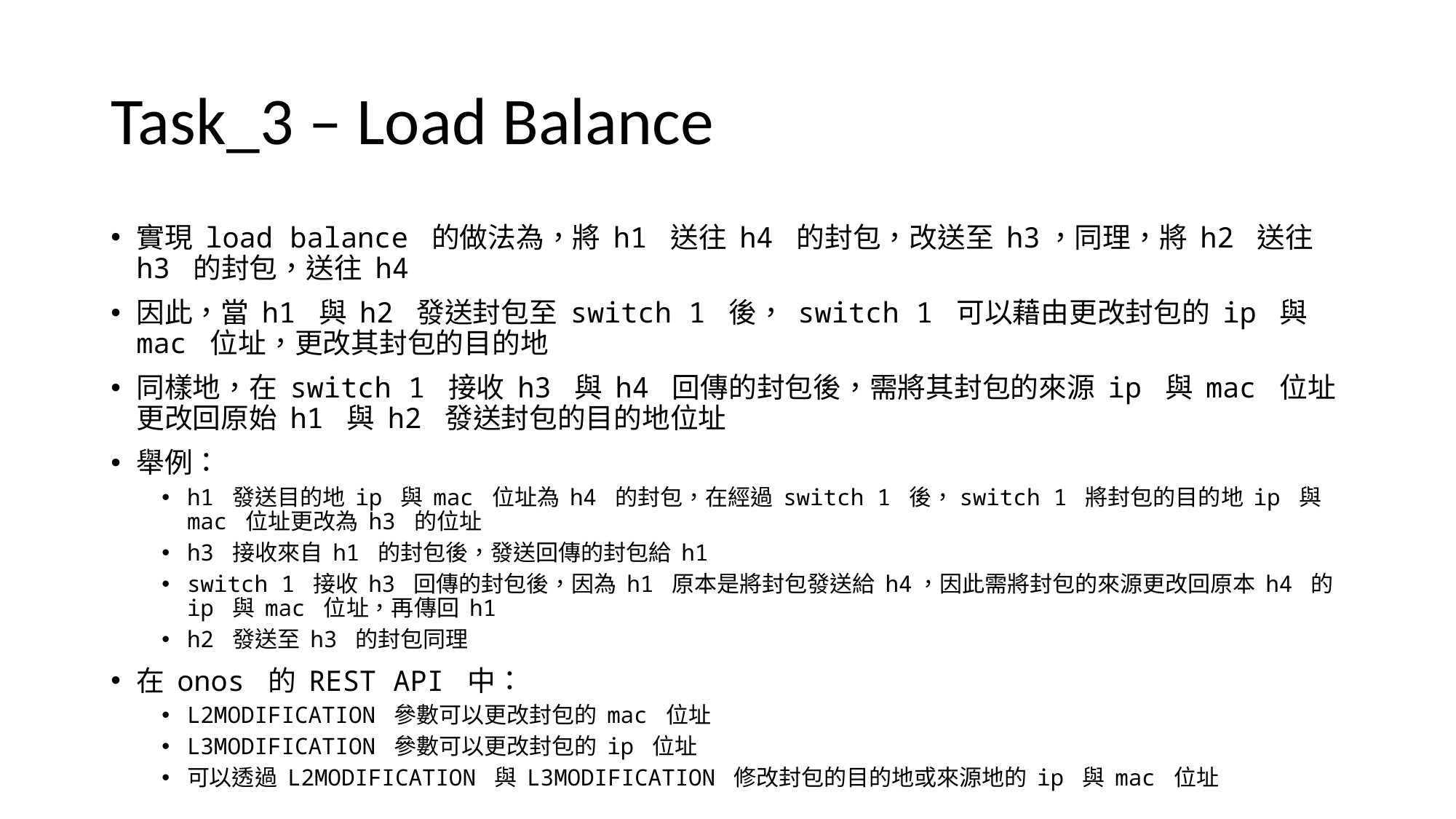

# Task_3 – Load Balance
實現 load balance 的做法為，將 h1 送往 h4 的封包，改送至 h3，同理，將 h2 送往 h3 的封包，送往 h4
因此，當 h1 與 h2 發送封包至 switch 1 後， switch 1 可以藉由更改封包的 ip 與 mac 位址，更改其封包的目的地
同樣地，在 switch 1 接收 h3 與 h4 回傳的封包後，需將其封包的來源 ip 與 mac 位址更改回原始 h1 與 h2 發送封包的目的地位址
舉例：
h1 發送目的地 ip 與 mac 位址為 h4 的封包，在經過 switch 1 後，switch 1 將封包的目的地 ip 與 mac 位址更改為 h3 的位址
h3 接收來自 h1 的封包後，發送回傳的封包給 h1
switch 1 接收 h3 回傳的封包後，因為 h1 原本是將封包發送給 h4，因此需將封包的來源更改回原本 h4 的ip 與 mac 位址，再傳回 h1
h2 發送至 h3 的封包同理
在 onos 的 REST API 中：
L2MODIFICATION 參數可以更改封包的 mac 位址
L3MODIFICATION 參數可以更改封包的 ip 位址
可以透過 L2MODIFICATION 與 L3MODIFICATION 修改封包的目的地或來源地的 ip 與 mac 位址